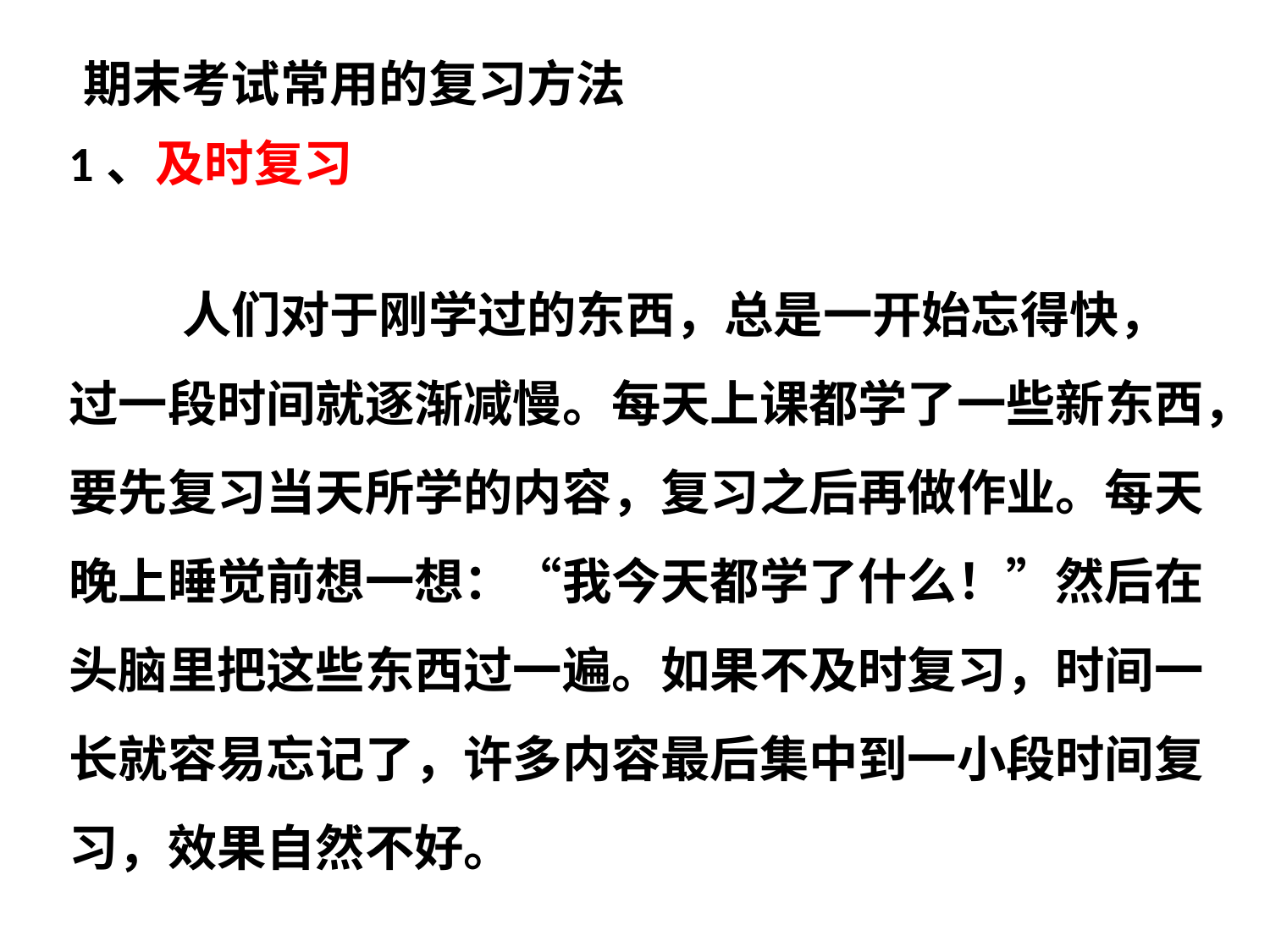

期末考试常用的复习方法
1、及时复习

         人们对于刚学过的东西，总是一开始忘得快，过一段时间就逐渐减慢。每天上课都学了一些新东西，要先复习当天所学的内容，复习之后再做作业。每天晚上睡觉前想一想：“我今天都学了什么！”然后在头脑里把这些东西过一遍。如果不及时复习，时间一长就容易忘记了，许多内容最后集中到一小段时间复习，效果自然不好。